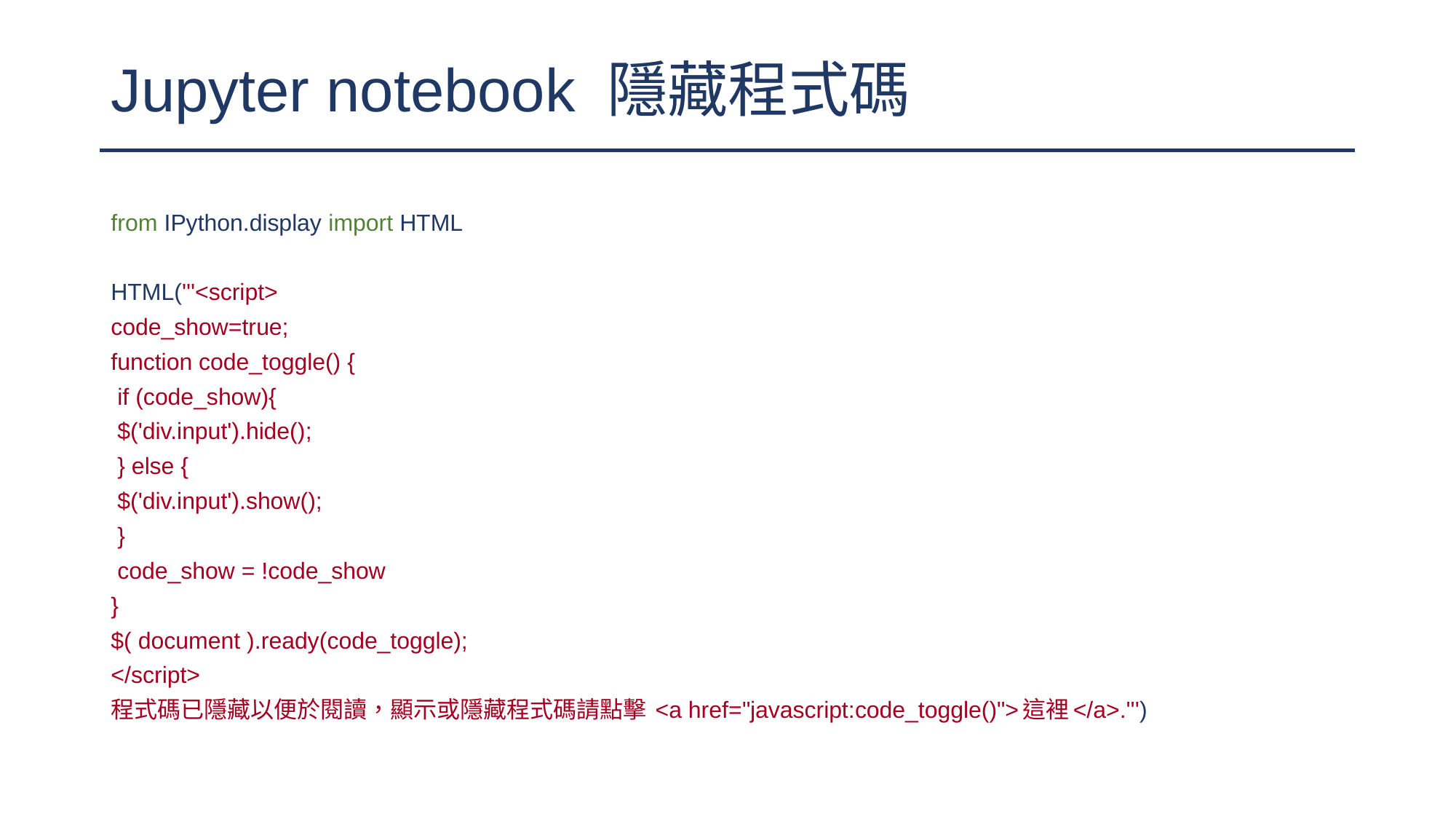

# Jupyter notebook 隱藏程式碼
from IPython.display import HTML

HTML('''<script>
code_show=true;
function code_toggle() {
 if (code_show){
 $('div.input').hide();
 } else {
 $('div.input').show();
 }
 code_show = !code_show
}
$( document ).ready(code_toggle);
</script>
程式碼已隱藏以便於閱讀，顯示或隱藏程式碼請點擊 <a href="javascript:code_toggle()">這裡</a>.''')